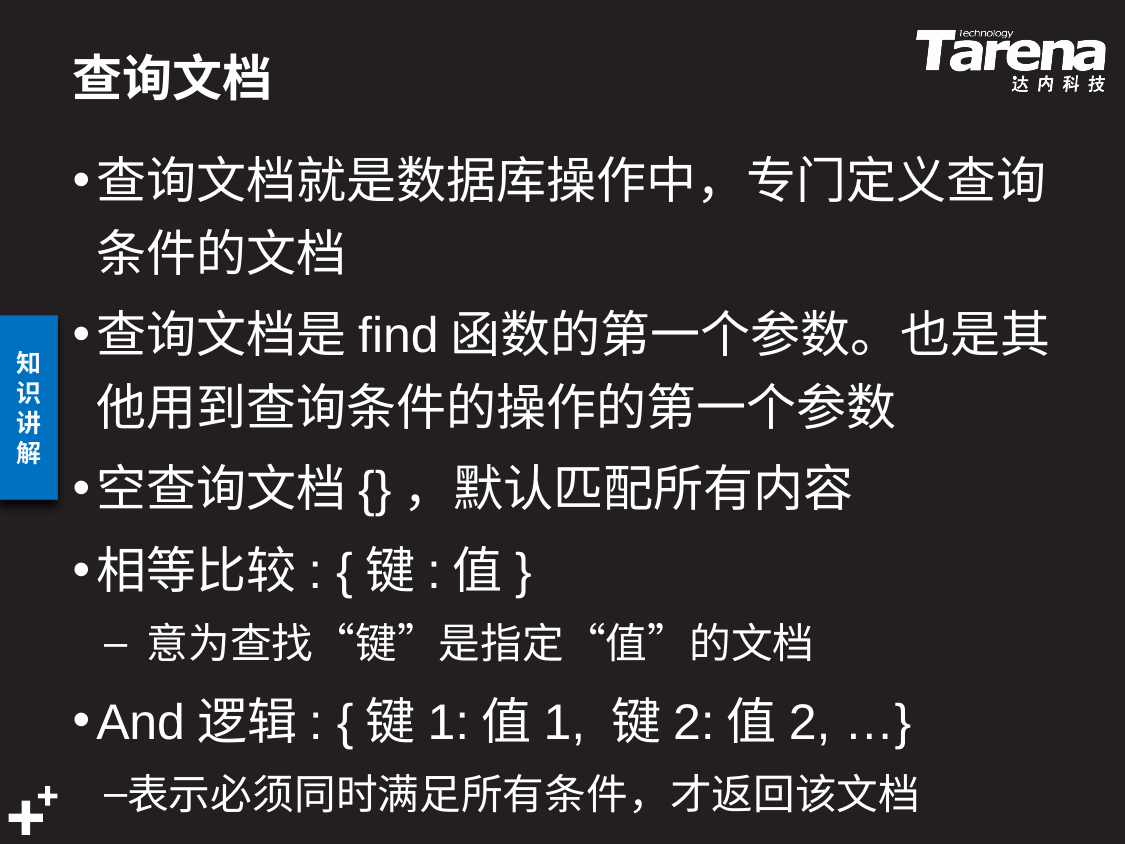

# 查询文档
查询文档就是数据库操作中，专门定义查询条件的文档
查询文档是find函数的第一个参数。也是其他用到查询条件的操作的第一个参数
空查询文档{}，默认匹配所有内容
相等比较: {键:值}
 意为查找“键”是指定“值”的文档
And逻辑: {键1:值1, 键2:值2, …}
表示必须同时满足所有条件，才返回该文档